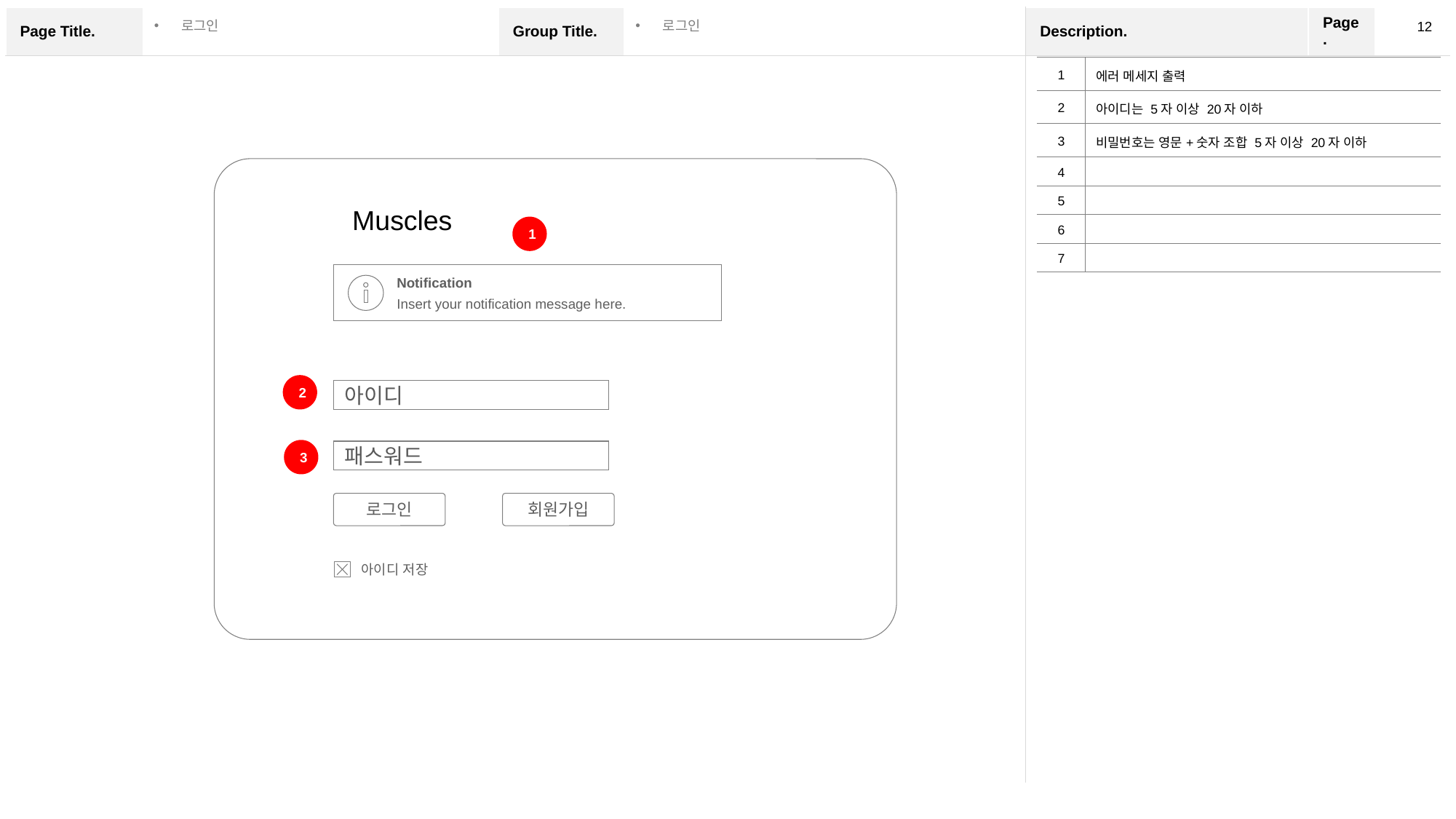

12
로그인
로그인
| 1 | 에러 메세지 출력 메세지를 출력하는 위치 |
| --- | --- |
| 2 | 아이디는 5자 이상 20자 이하 |
| 3 | 비밀번호는 영문+숫자 조합 5자 이상 20자 이하 |
| 4 |  |
| 5 |  |
| 6 |  |
| 7 |  |

Muscles
1
로그인
Notification
Insert your notification message here.

2
아이디
3
패스워드
로그인
회원가입
아이디 저장